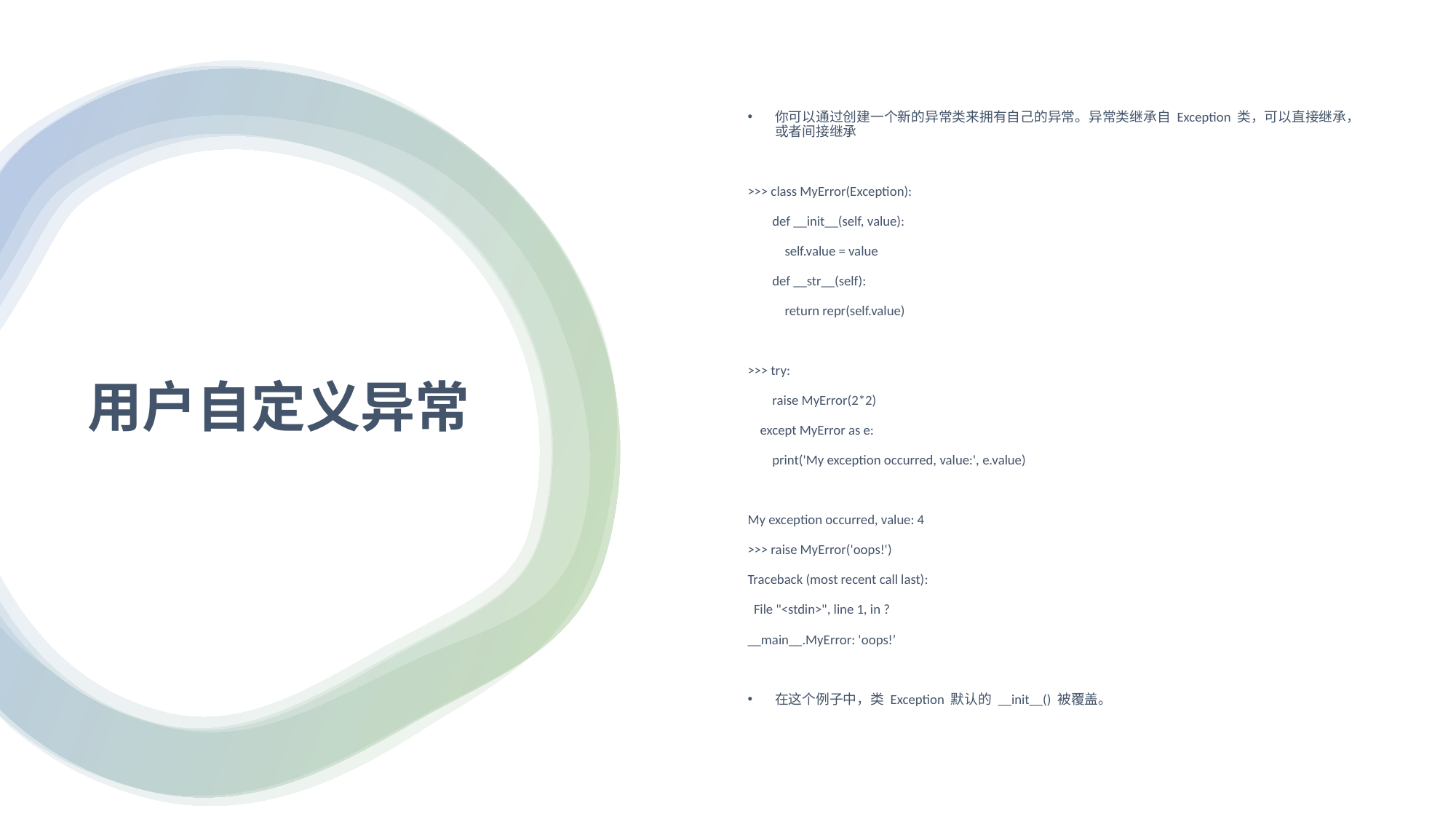

你可以通过创建一个新的异常类来拥有自己的异常。异常类继承自 Exception 类，可以直接继承，或者间接继承

>>> class MyError(Exception):
        def __init__(self, value):
            self.value = value
        def __str__(self):
            return repr(self.value)

>>> try:
        raise MyError(2*2)
    except MyError as e:
        print('My exception occurred, value:', e.value)

My exception occurred, value: 4
>>> raise MyError('oops!')
Traceback (most recent call last):
  File "<stdin>", line 1, in ?
__main__.MyError: 'oops!’

在这个例子中，类 Exception 默认的 __init__() 被覆盖。
# 用户自定义异常